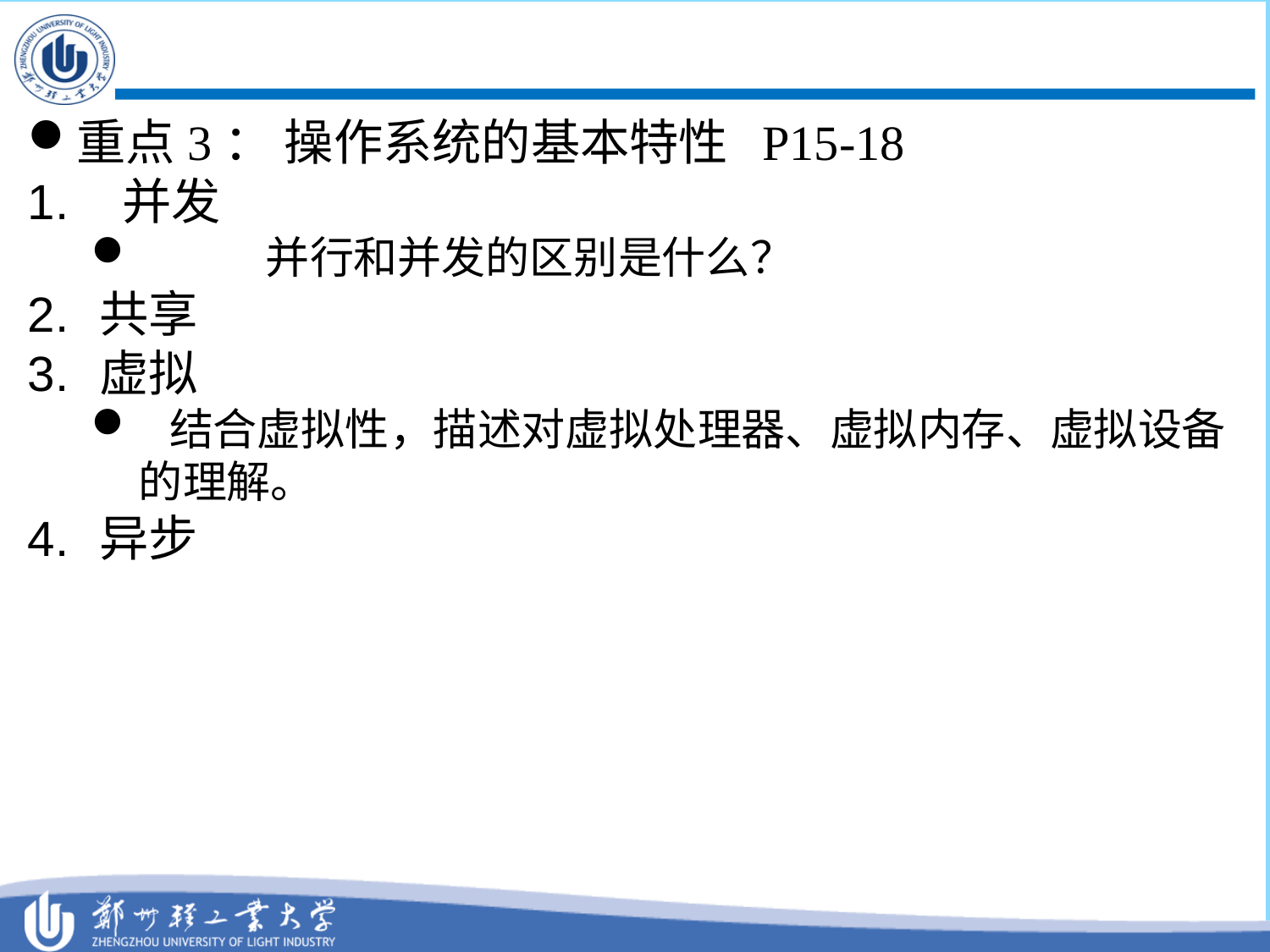

#
重点3： 操作系统的基本特性  P15-18
 并发
	并行和并发的区别是什么？
共享
虚拟
  结合虚拟性，描述对虚拟处理器、虚拟内存、虚拟设备的理解。
异步